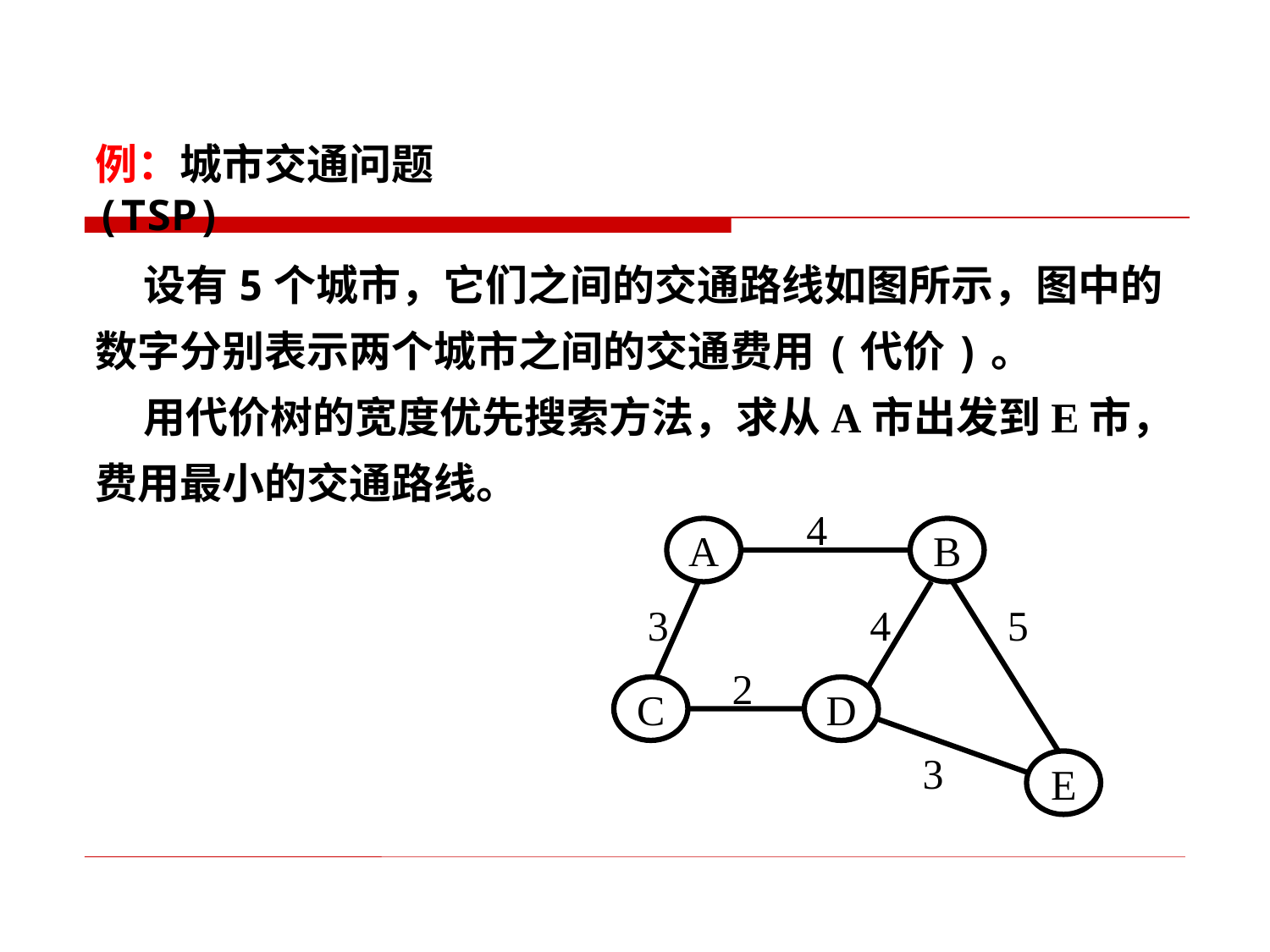

例：城市交通问题(TSP)
    设有5个城市，它们之间的交通路线如图所示，图中的
数字分别表示两个城市之间的交通费用(代价)。
    用代价树的宽度优先搜索方法，求从A市出发到E市，
费用最小的交通路线。
4
A
B

3                   4           5
2
C
D

3
E